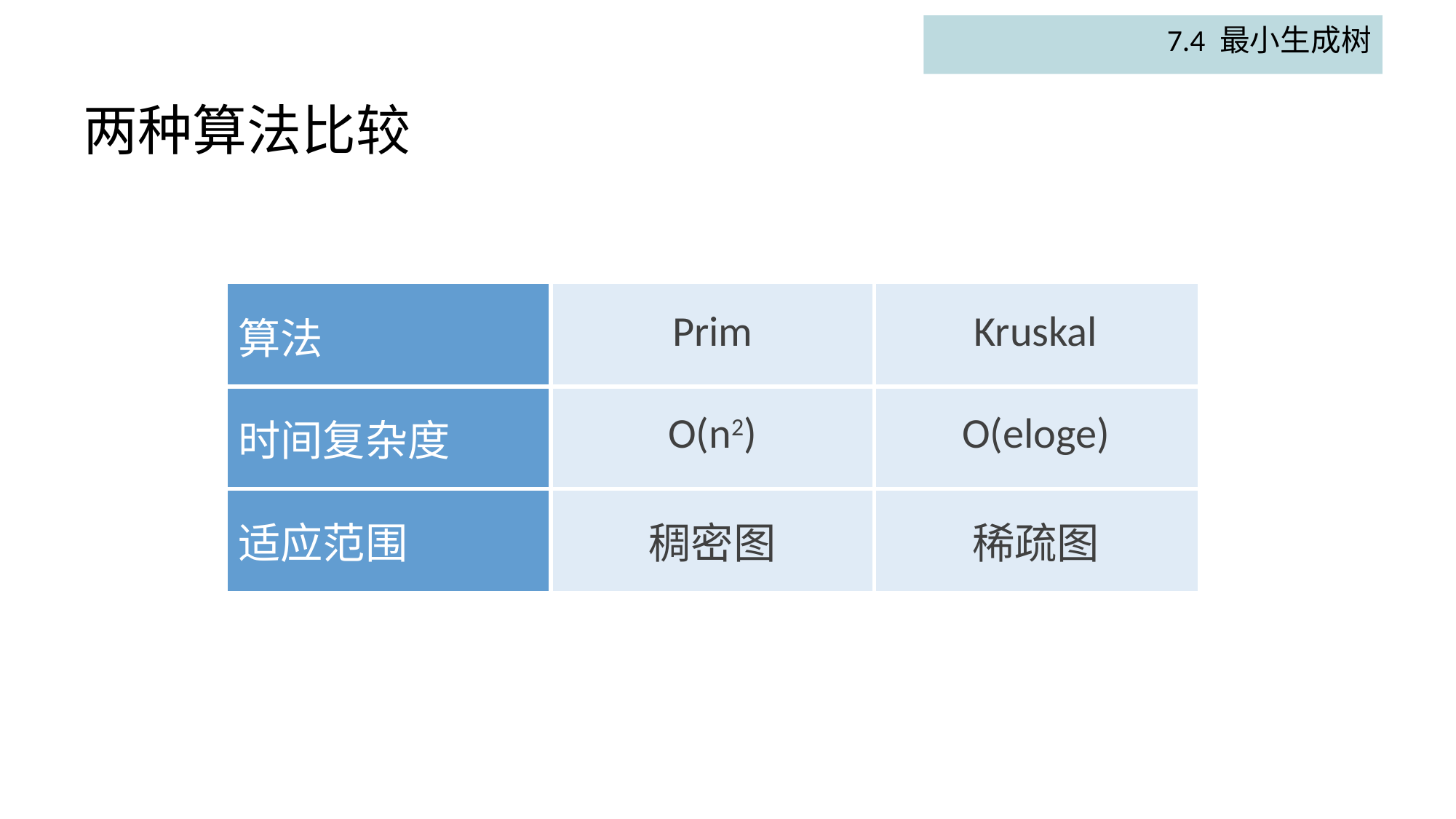

7.4 最小生成树
# 两种算法比较
| 算法 | Prim | Kruskal |
| --- | --- | --- |
| 时间复杂度 | O(n2) | O(eloge) |
| 适应范围 | 稠密图 | 稀疏图 |